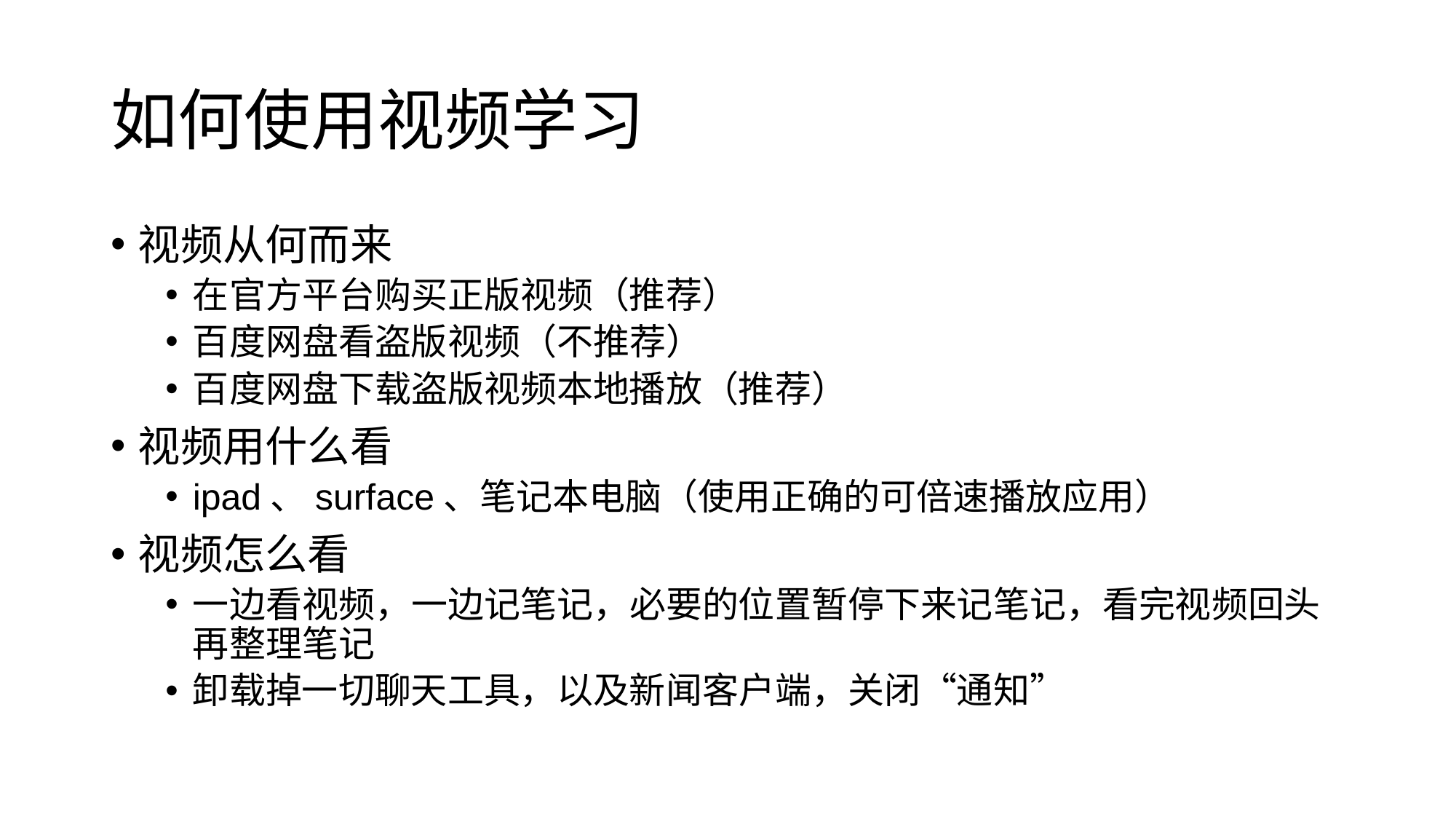

# 如何使用视频学习
视频从何而来
在官方平台购买正版视频（推荐）
百度网盘看盗版视频（不推荐）
百度网盘下载盗版视频本地播放（推荐）
视频用什么看
ipad、surface、笔记本电脑（使用正确的可倍速播放应用）
视频怎么看
一边看视频，一边记笔记，必要的位置暂停下来记笔记，看完视频回头再整理笔记
卸载掉一切聊天工具，以及新闻客户端，关闭“通知”